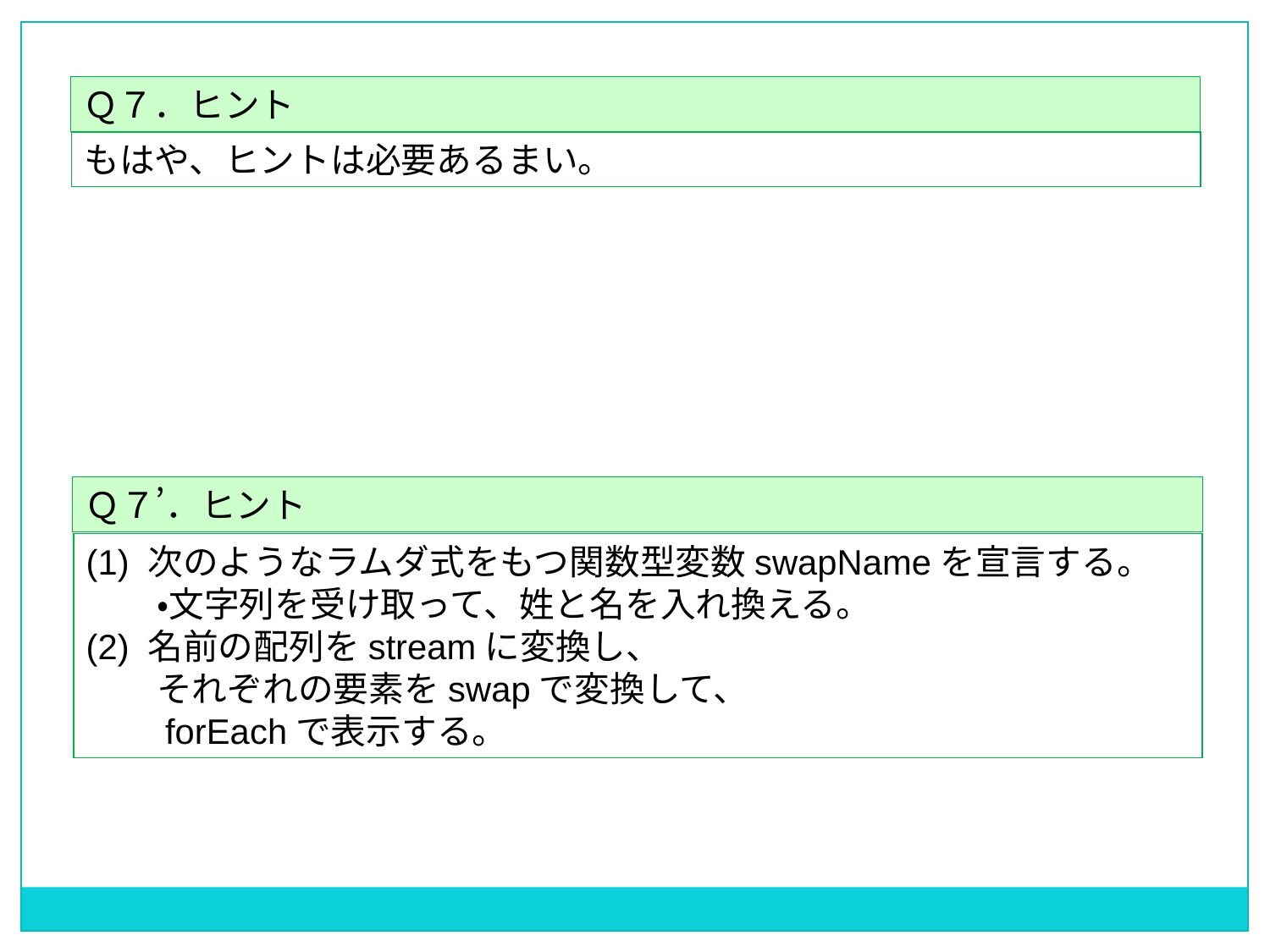

Ｑ７．ヒント
もはや、ヒントは必要あるまい。
Ｑ７’．ヒント
(1) 次のようなラムダ式をもつ関数型変数swapNameを宣言する。
　　・文字列を受け取って、姓と名を入れ換える。
(2) 名前の配列をstreamに変換し、
　　それぞれの要素をswapで変換して、
　　forEachで表示する。